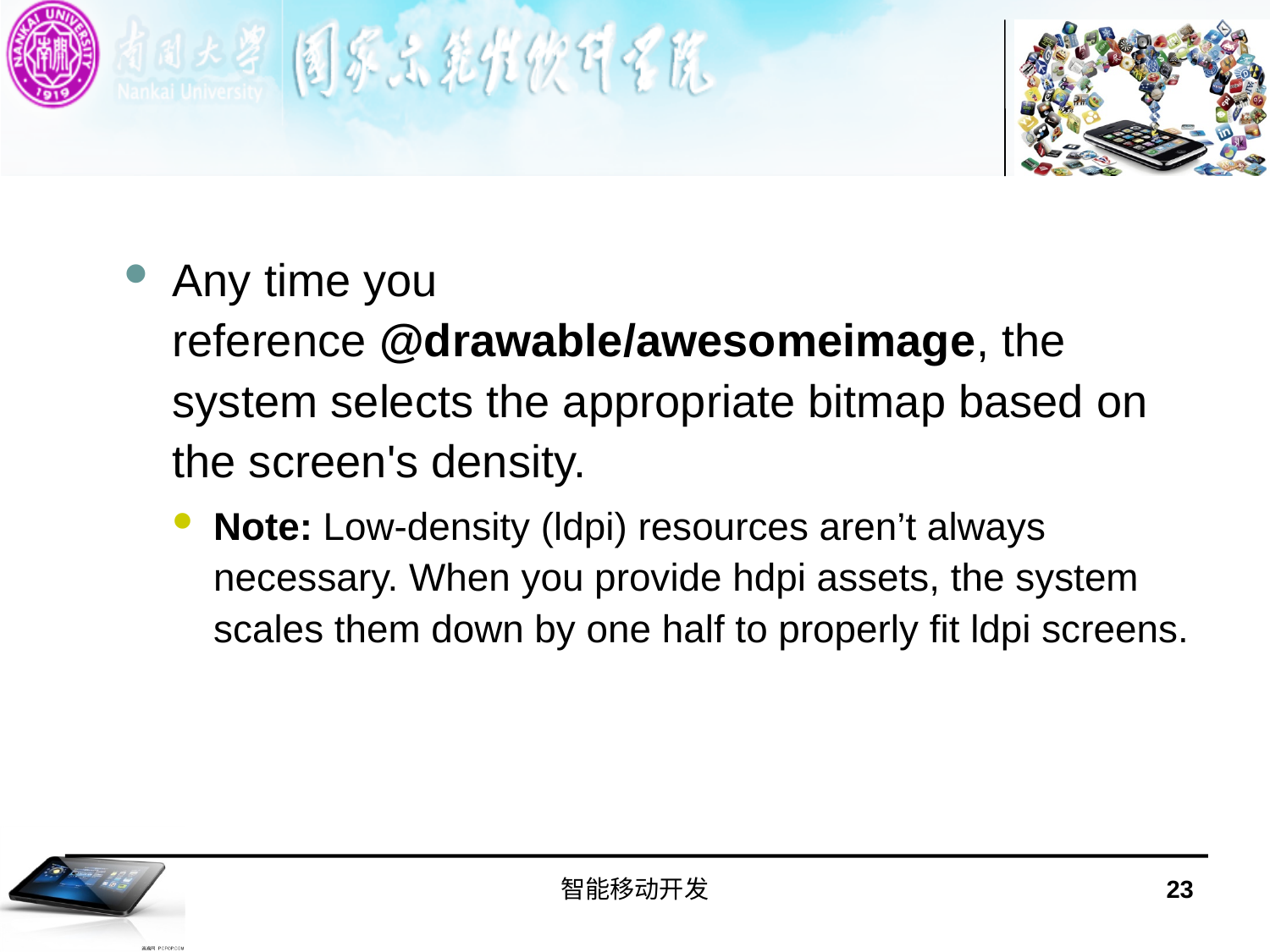

#
Any time you reference @drawable/awesomeimage, the system selects the appropriate bitmap based on the screen's density.
Note: Low-density (ldpi) resources aren’t always necessary. When you provide hdpi assets, the system scales them down by one half to properly fit ldpi screens.
智能移动开发
23